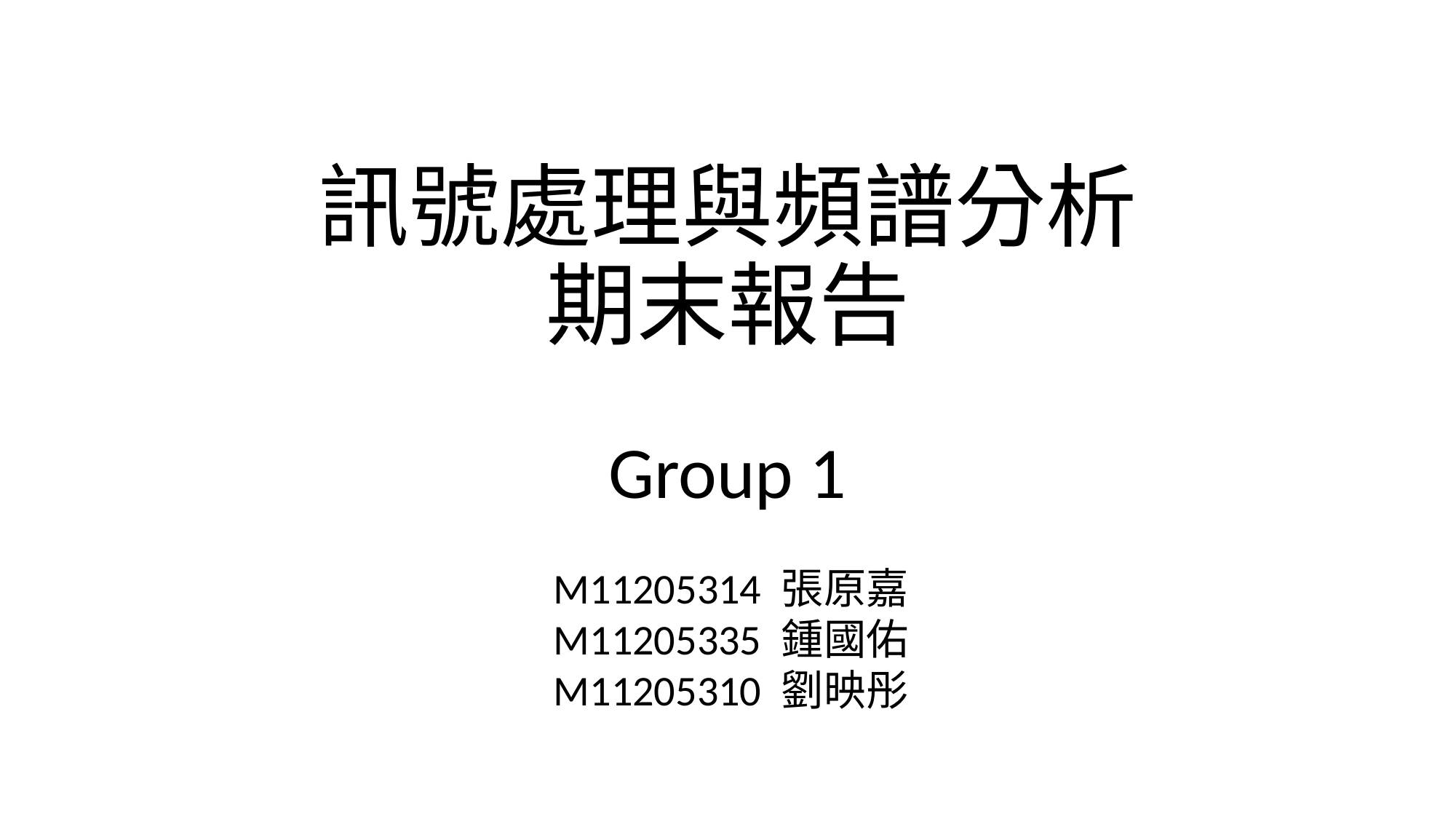

# 訊號處理與頻譜分析
期末報告
Group 1

M11205314 張原嘉
M11205335 鍾國佑
M11205310 劉映彤